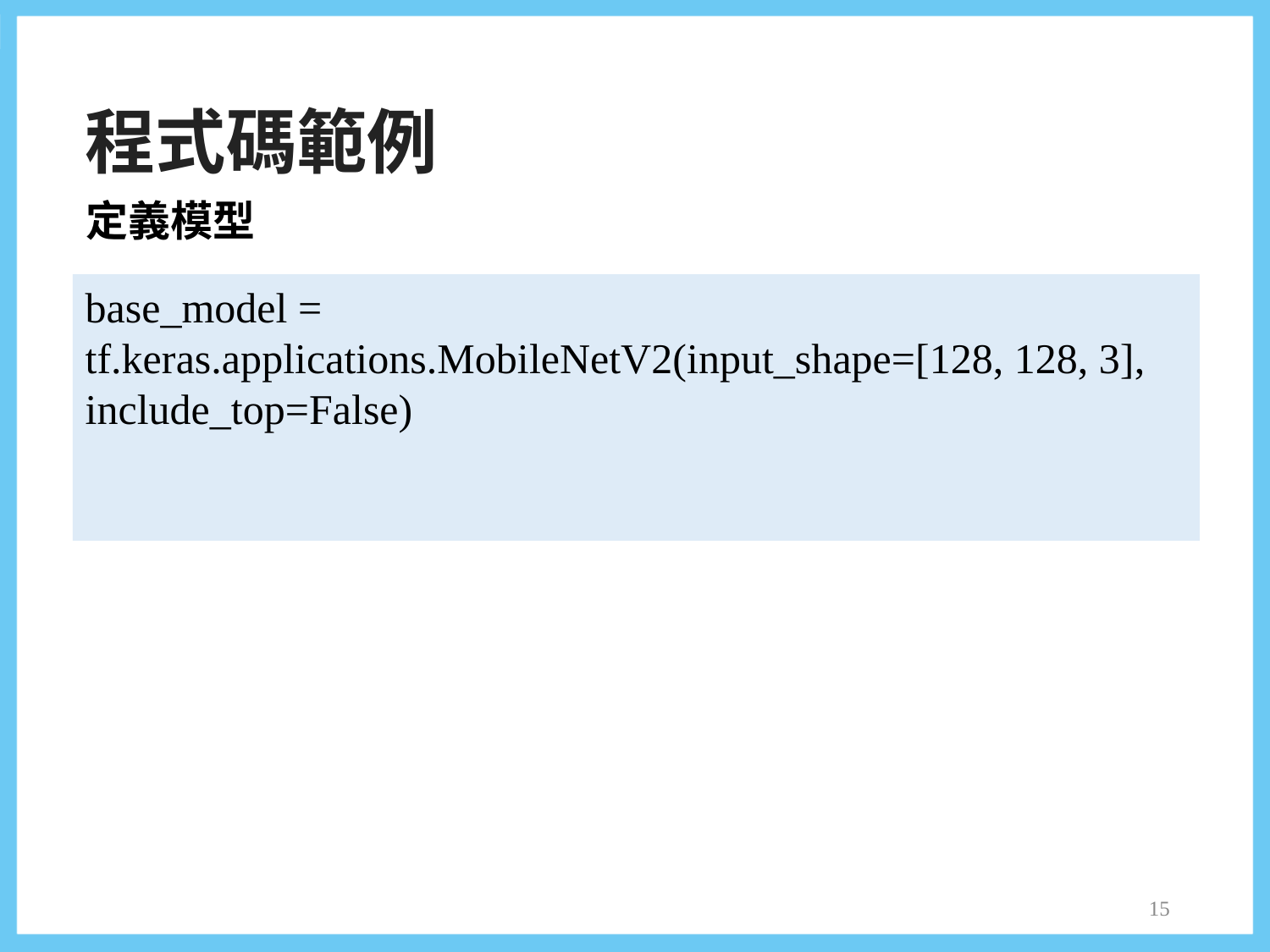

程式碼範例
定義模型
base_model = tf.keras.applications.MobileNetV2(input_shape=[128, 128, 3], include_top=False)

15